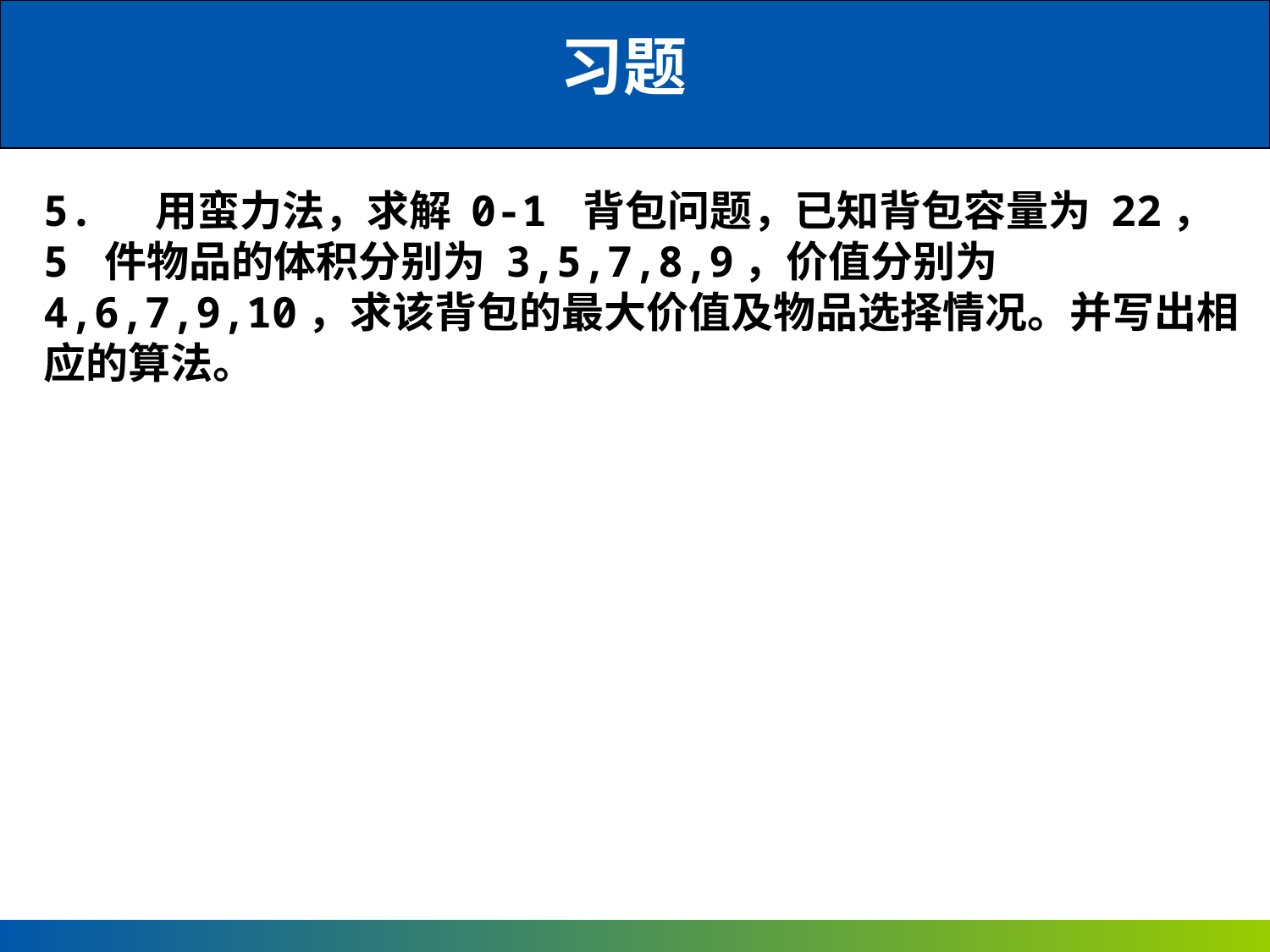

# 习题
5.  用蛮力法，求解 0-1 背包问题，已知背包容量为 22，  5 件物品的体积分别为 3,5,7,8,9，价值分别为 4,6,7,9,10，求该背包的最大价值及物品选择情况。并写出相应的算法。